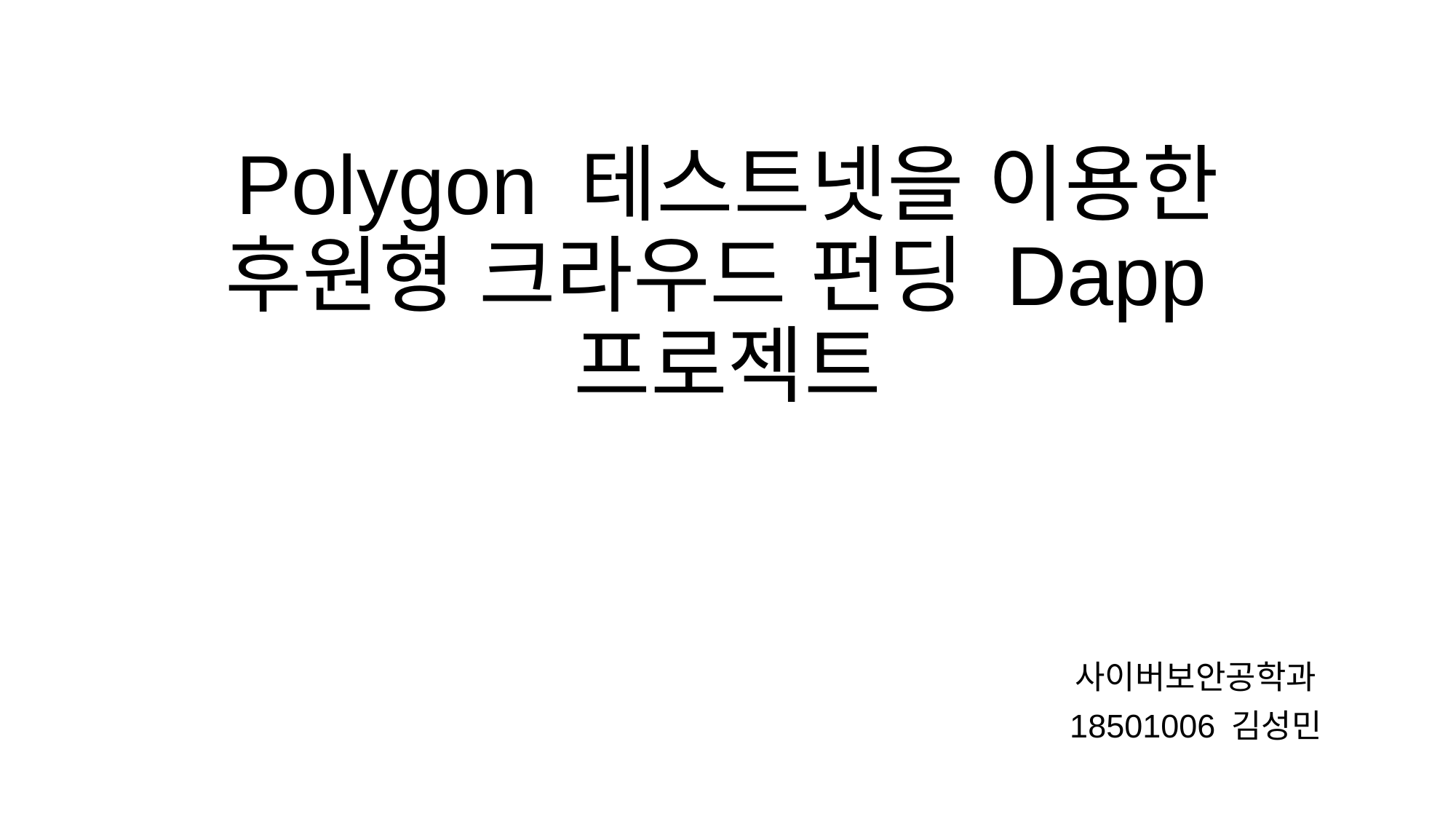

# Polygon 테스트넷을 이용한 후원형 크라우드 펀딩 Dapp 프로젝트
사이버보안공학과
18501006 김성민